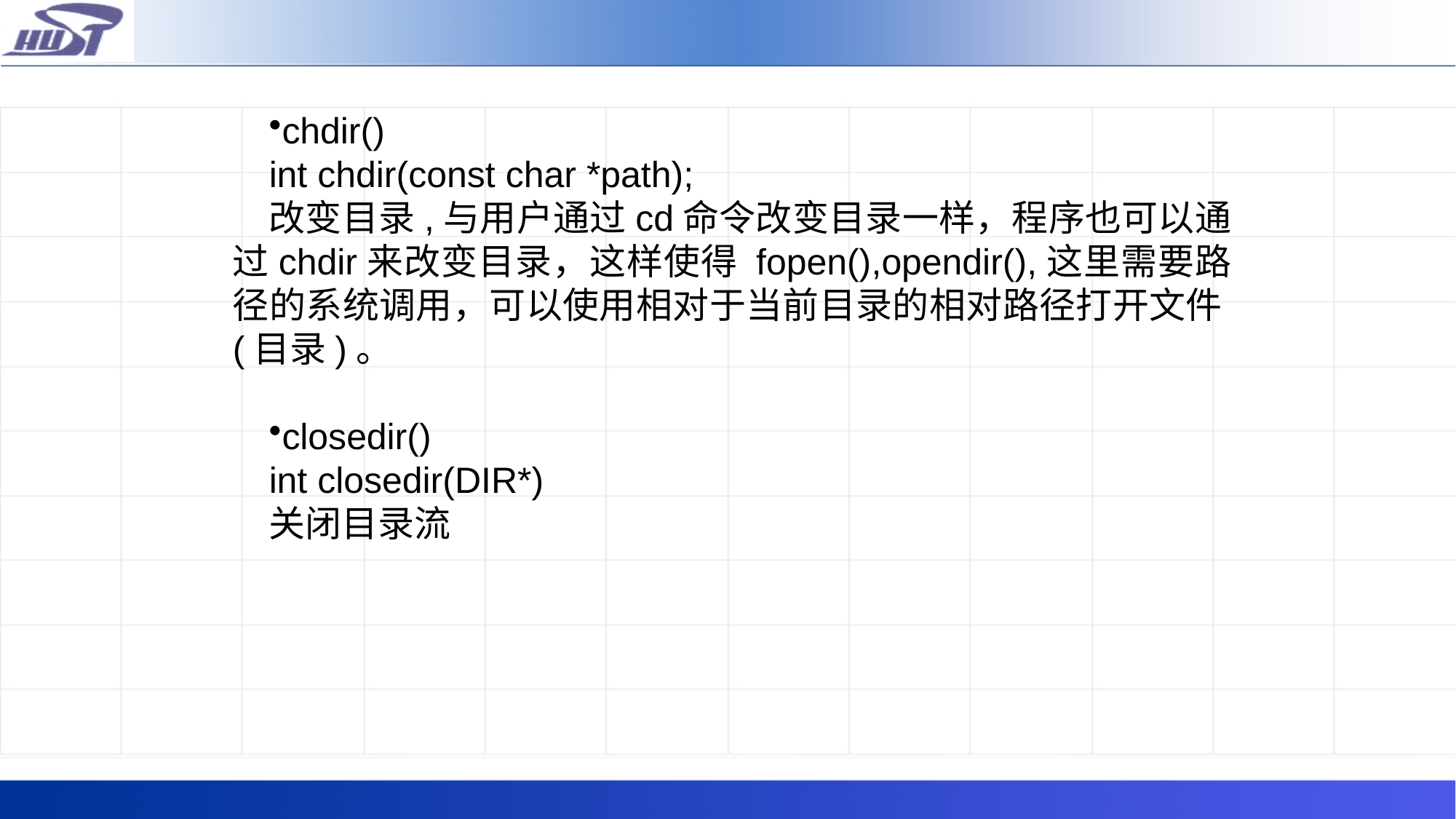

chdir()
int chdir(const char *path);
改变目录,与用户通过cd命令改变目录一样，程序也可以通过chdir来改变目录，这样使得 fopen(),opendir(),这里需要路径的系统调用，可以使用相对于当前目录的相对路径打开文件(目录)。

closedir()
int closedir(DIR*)
关闭目录流